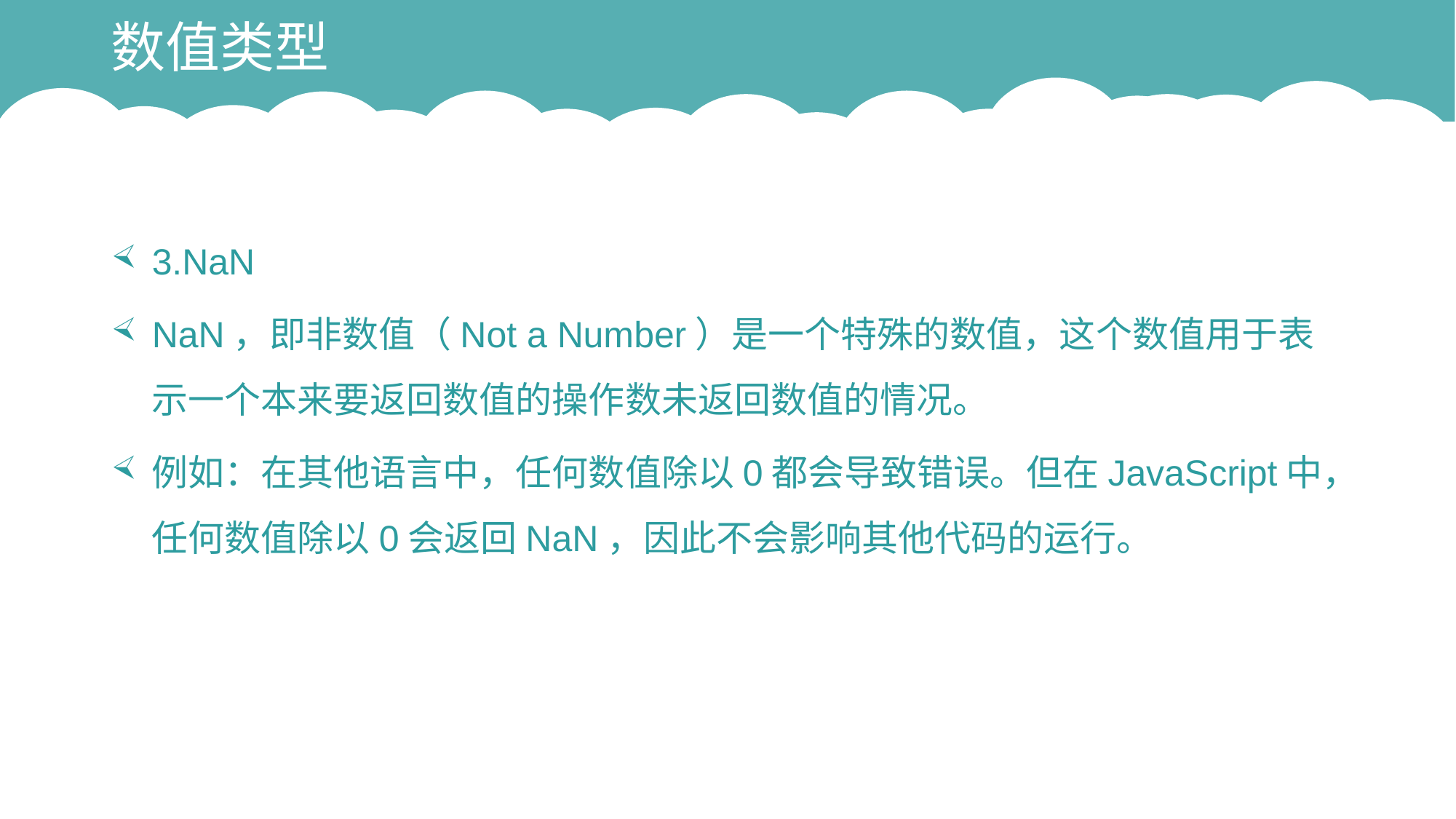

# 数值类型
3.NaN
NaN，即非数值（Not a Number）是一个特殊的数值，这个数值用于表示一个本来要返回数值的操作数未返回数值的情况。
例如：在其他语言中，任何数值除以0都会导致错误。但在JavaScript中，任何数值除以0会返回NaN，因此不会影响其他代码的运行。